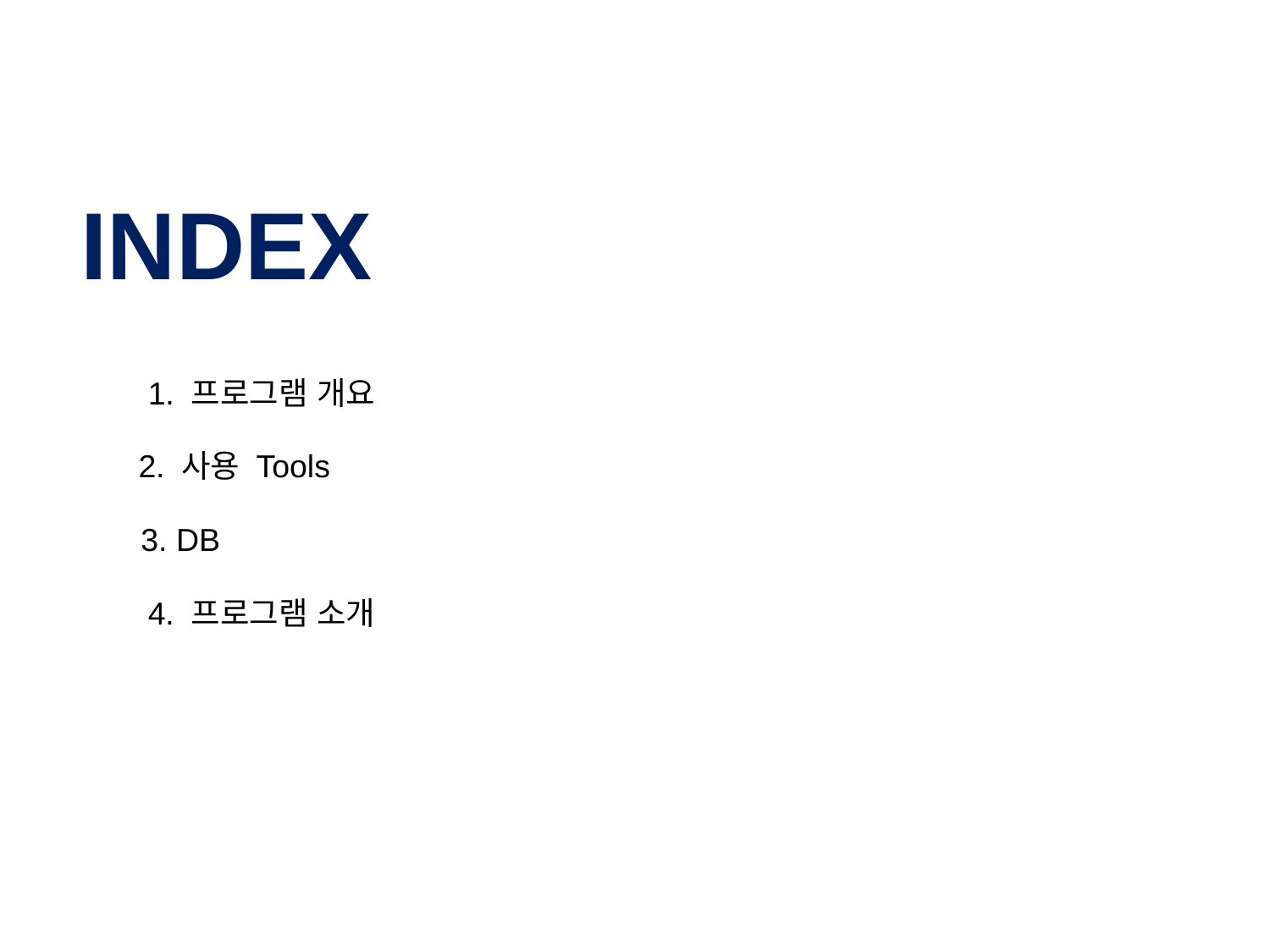

INDEX
1. 프로그램 개요
2. 사용 Tools
3. DB
4. 프로그램 소개